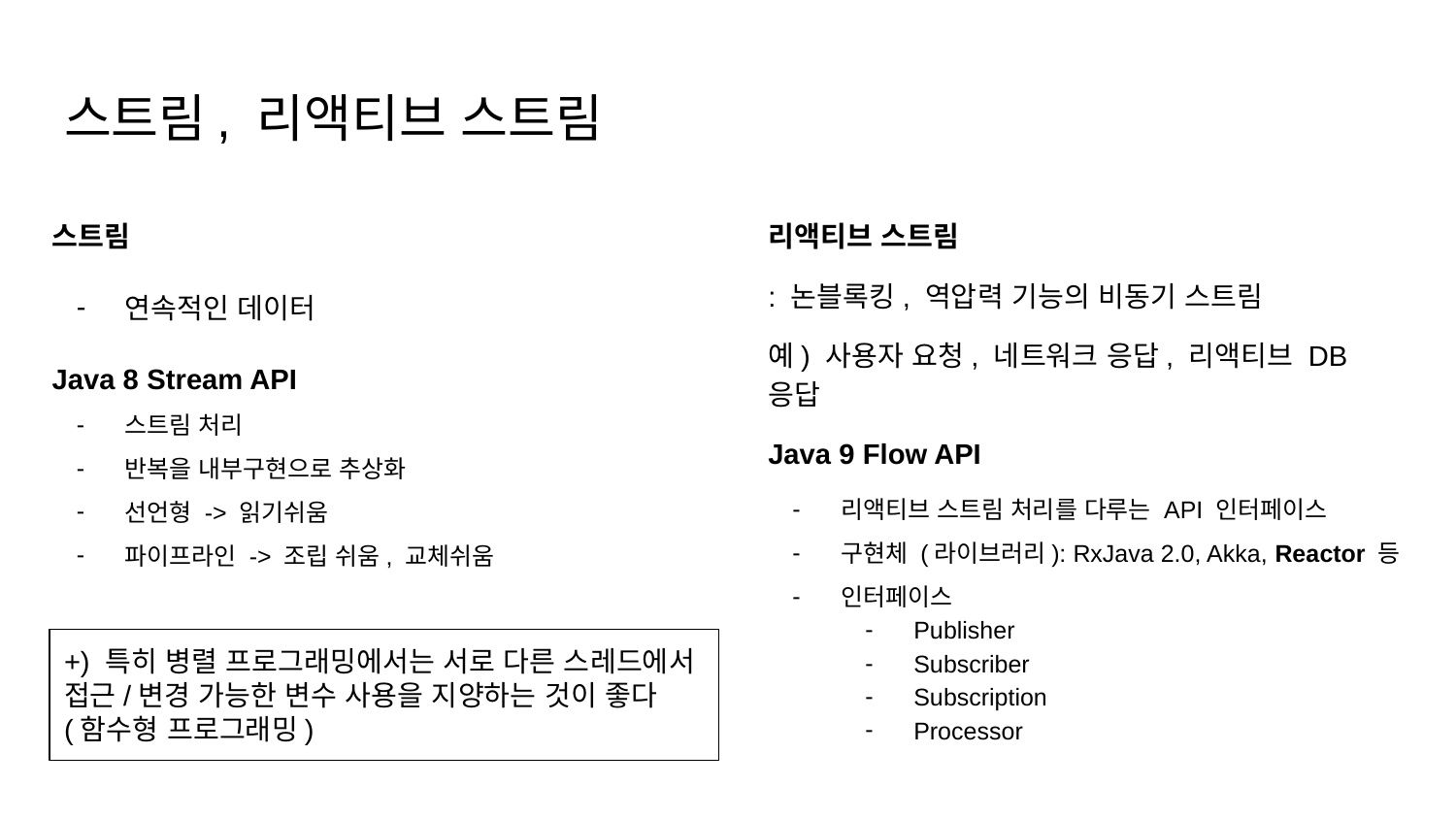

# 스트림, 리액티브 스트림
스트림
연속적인 데이터
Java 8 Stream API
스트림 처리
반복을 내부구현으로 추상화
선언형 -> 읽기쉬움
파이프라인 -> 조립 쉬움, 교체쉬움
리액티브 스트림
: 논블록킹, 역압력 기능의 비동기 스트림
예) 사용자 요청, 네트워크 응답, 리액티브 DB 응답
Java 9 Flow API
리액티브 스트림 처리를 다루는 API 인터페이스
구현체 (라이브러리): RxJava 2.0, Akka, Reactor 등
인터페이스
Publisher
Subscriber
Subscription
Processor
+) 특히 병렬 프로그래밍에서는 서로 다른 스레드에서 접근/변경 가능한 변수 사용을 지양하는 것이 좋다
(함수형 프로그래밍)